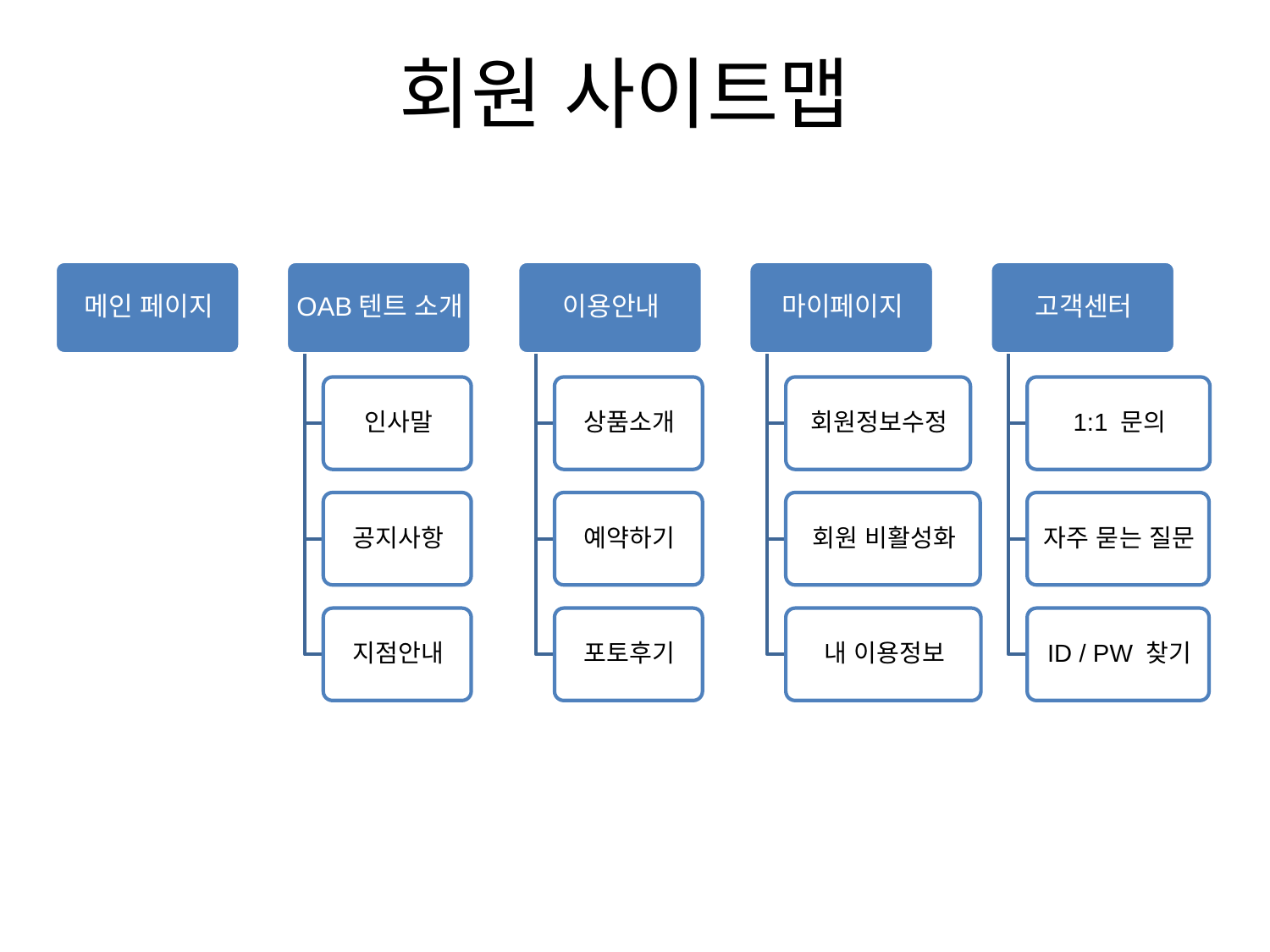

메인 페이지
OAB텐트 소개
인사말
공지사항
지점안내
이용안내
상품소개
예약하기
포토후기
마이페이지
회원정보수정
회원 비활성화
내 이용정보
고객센터
1:1 문의
자주 묻는 질문
ID / PW 찾기
# 회원 사이트맵